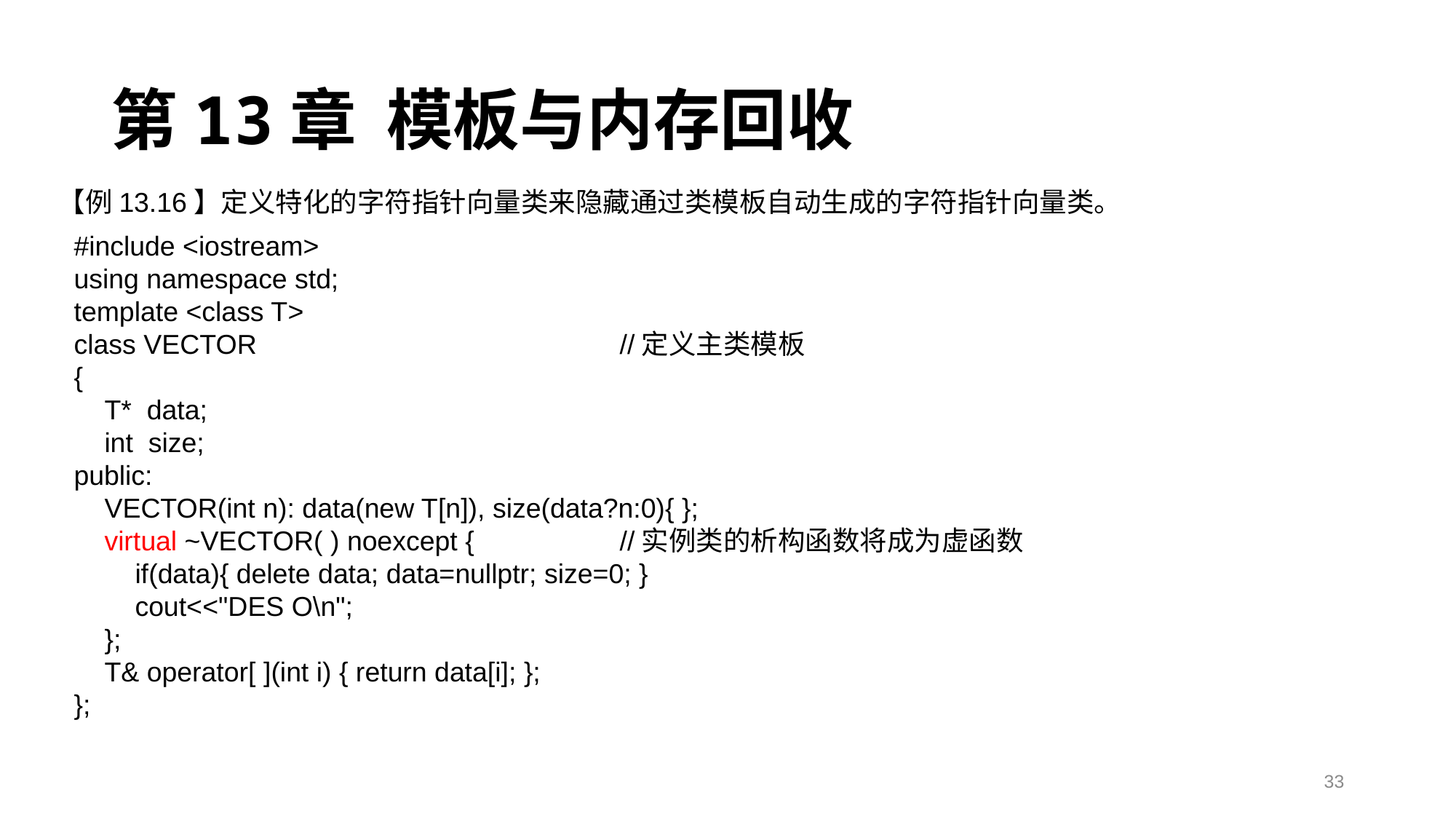

# 第13章  模板与内存回收
【例13.16】定义特化的字符指针向量类来隐藏通过类模板自动生成的字符指针向量类。
#include <iostream>
using namespace std;
template <class T>
class VECTOR				//定义主类模板
{
    T*  data;
    int  size;
public:
    VECTOR(int n): data(new T[n]), size(data?n:0){ };
    virtual ~VECTOR( ) noexcept { 		//实例类的析构函数将成为虚函数
        if(data){ delete data; data=nullptr; size=0; }
        cout<<"DES O\n";
    };
    T& operator[ ](int i) { return data[i]; };
};
33